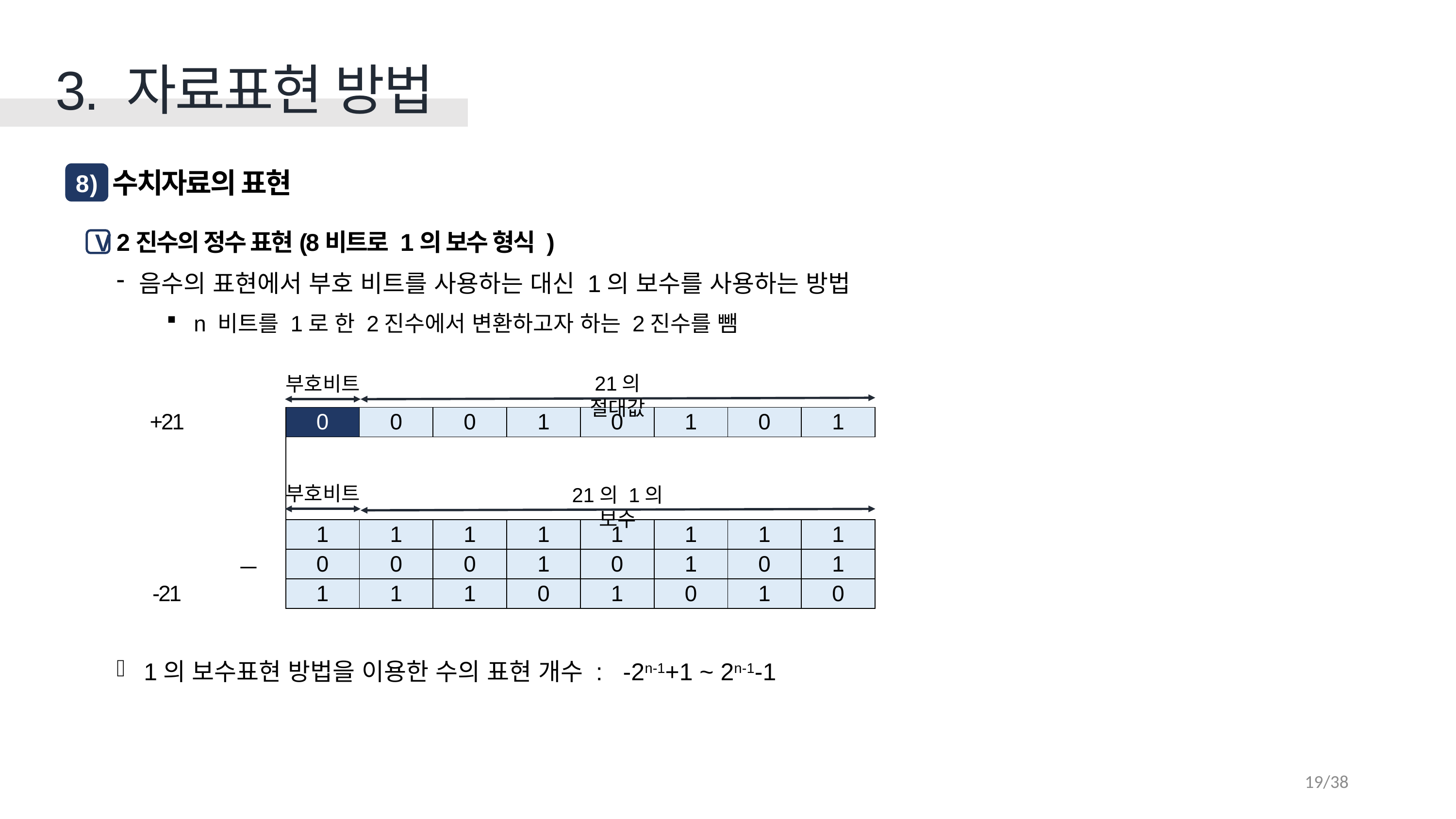

3. 자료표현 방법

수치자료의 표현
8 )
2진수의 정수 표현(8비트로 1의 보수 형식 )

음수의 표현에서 부호 비트를 사용하는 대신 1의 보수를 사용하는 방법

n 비트를 1로 한 2진수에서 변환하고자 하는 2진수를 뺌

1의 보수표현 방법을 이용한 수의 표현 개수 :   -2n-1+1 ~ 2n-1-1

V
|  |  |  |  |  |  |  |  |  |  |
| --- | --- | --- | --- | --- | --- | --- | --- | --- | --- |
| +21 |  | 0 | 0 | 0 | 1 | 0 | 1 | 0 | 1 |
|  |  |  |  |  |  |  |  |  |  |
|  |  | 1 | 1 | 1 | 1 | 1 | 1 | 1 | 1 |
|  | － | 0 | 0 | 0 | 1 | 0 | 1 | 0 | 1 |
| -21 |  | 1 | 1 | 1 | 0 | 1 | 0 | 1 | 0 |
21의 절대값
부호비트
부호비트
21의 1의 보수
19/38